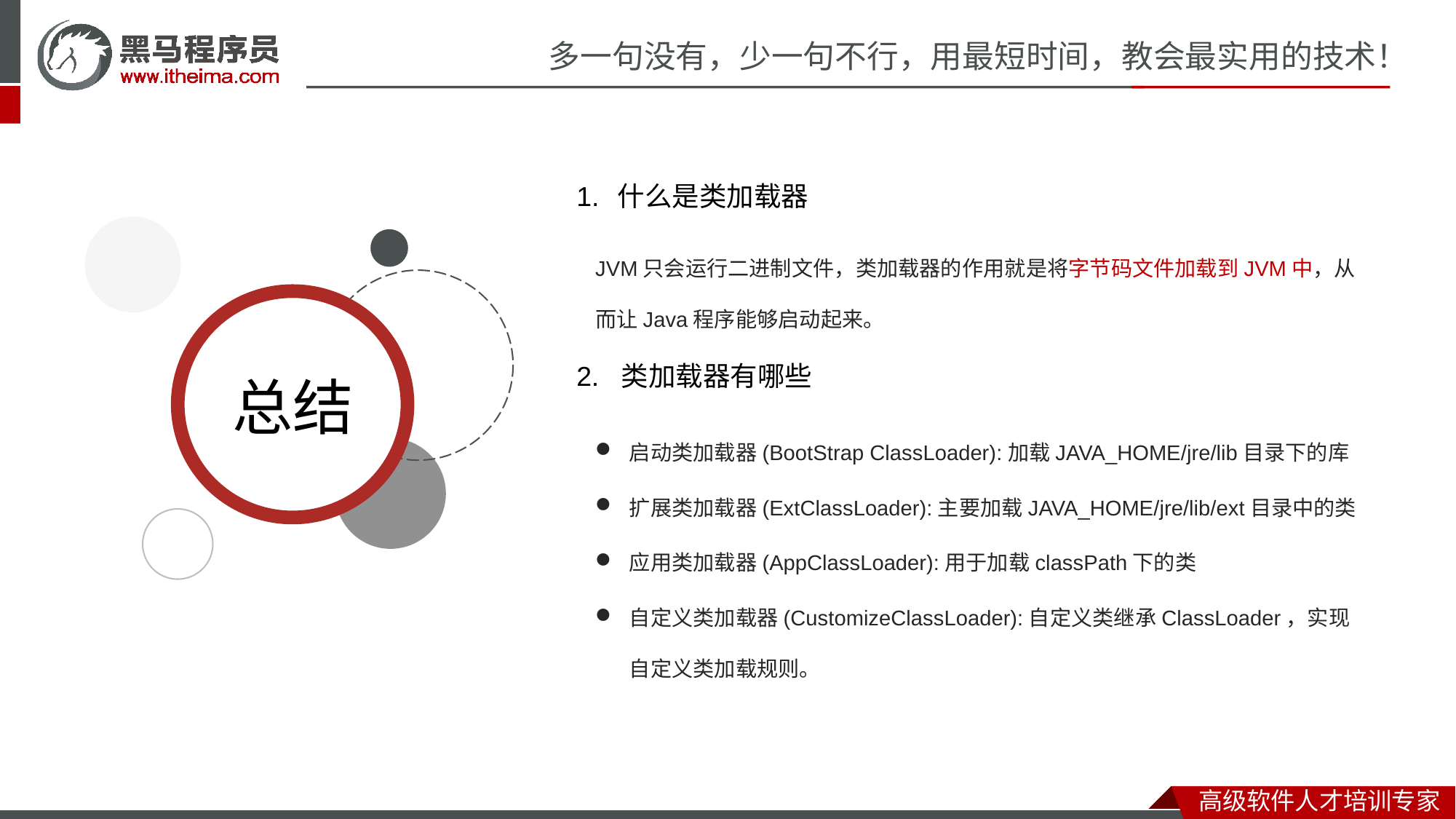

什么是类加载器
JVM只会运行二进制文件，类加载器的作用就是将字节码文件加载到JVM中，从而让Java程序能够启动起来。

2.  类加载器有哪些
启动类加载器(BootStrap ClassLoader):加载JAVA_HOME/jre/lib目录下的库
扩展类加载器(ExtClassLoader):主要加载JAVA_HOME/jre/lib/ext目录中的类
应用类加载器(AppClassLoader):用于加载classPath下的类
自定义类加载器(CustomizeClassLoader):自定义类继承ClassLoader，实现自定义类加载规则。